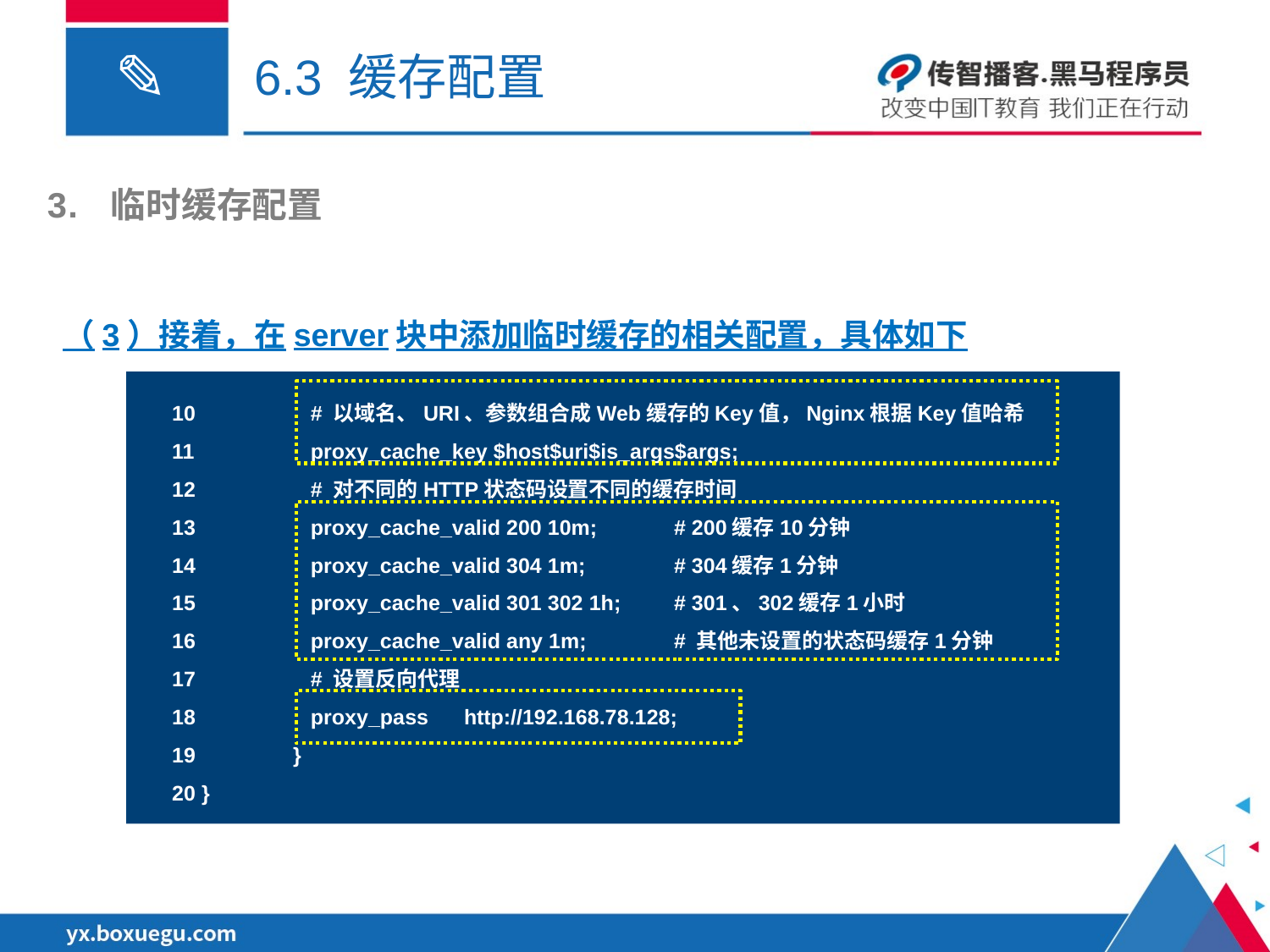

# 6.3 缓存配置
临时缓存配置
（3）接着，在server块中添加临时缓存的相关配置，具体如下

 10	   # 以域名、URI、参数组合成Web缓存的Key值，Nginx根据Key值哈希
 11	   proxy_cache_key $host$uri$is_args$args;
 12	   # 对不同的HTTP状态码设置不同的缓存时间
 13	   proxy_cache_valid 200 10m;	# 200缓存10分钟
 14	   proxy_cache_valid 304 1m;	# 304缓存1分钟
 15	   proxy_cache_valid 301 302 1h;	# 301、302缓存1小时
 16	   proxy_cache_valid any 1m;	# 其他未设置的状态码缓存1分钟
 17	   # 设置反向代理
 18	   proxy_pass      http://192.168.78.128;
 19	}
 20 }